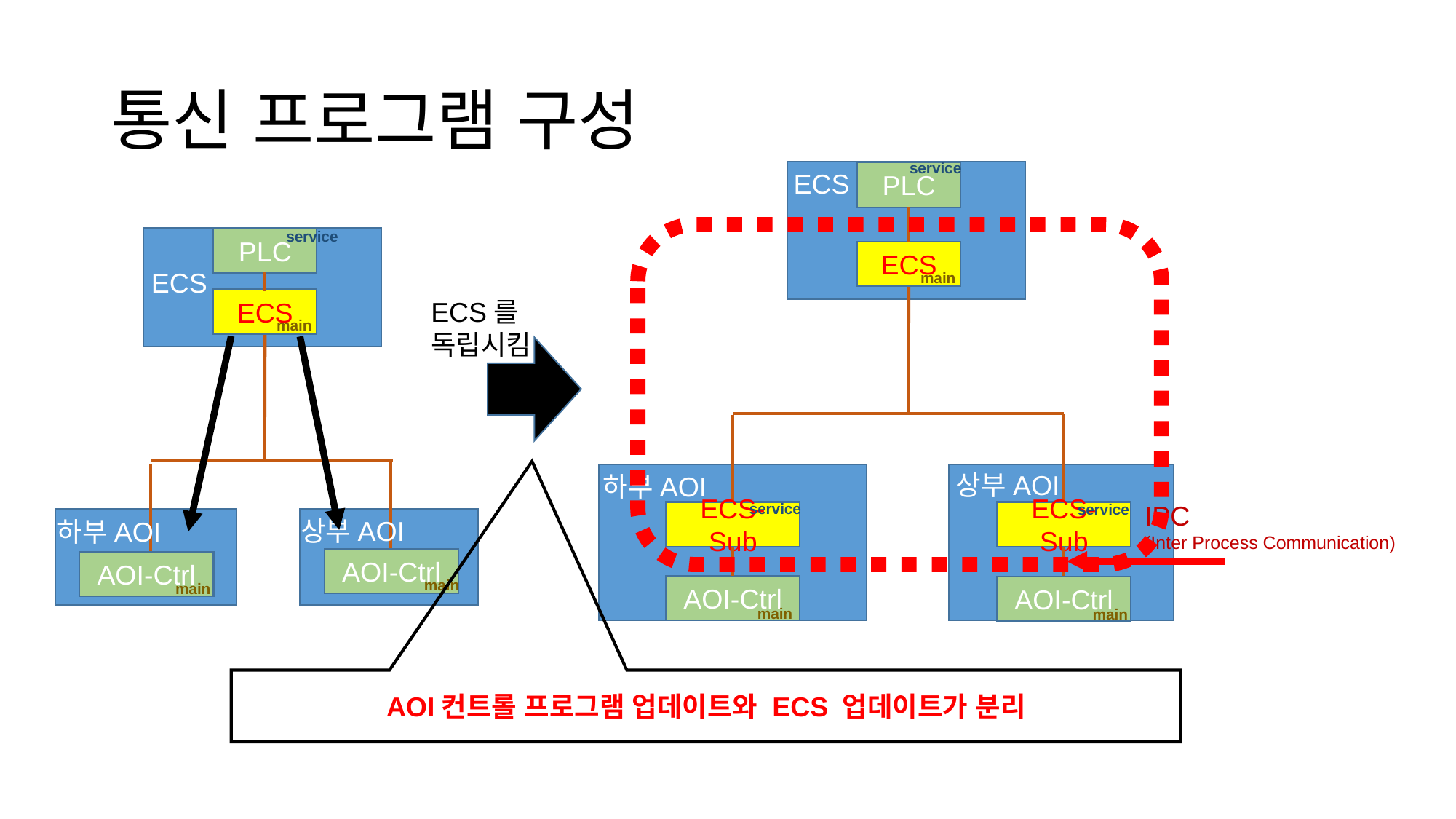

# 통신 프로그램 구성
service
ECS

PLC
ECS
main
상부AOI
하부AOI

IPC
(Inter Process Communication)
service
service
ECS-Sub
ECS-Sub
AOI-Ctrl
AOI-Ctrl
main
main
service

ECS
ECS
main
상부AOI

하부AOI
AOI-Ctrl
AOI-Ctrl
main
main
PLC
ECS를 독립시킴

AOI컨트롤 프로그램 업데이트와 ECS 업데이트가 분리